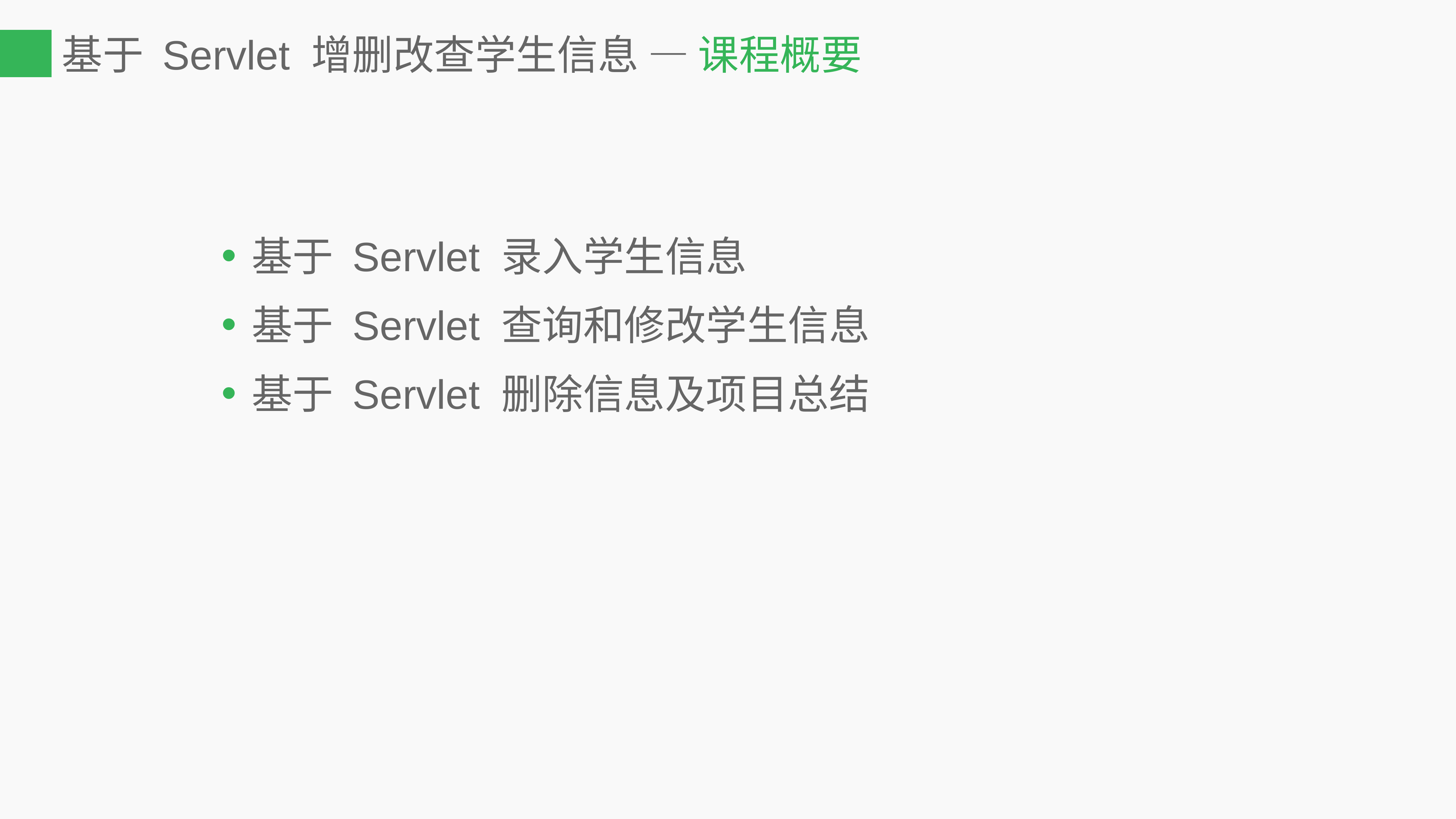

# 基于 Servlet 增删改查学生信息 — 课程概要
基于 Servlet 录入学生信息
基于 Servlet 查询和修改学生信息
基于 Servlet 删除信息及项目总结